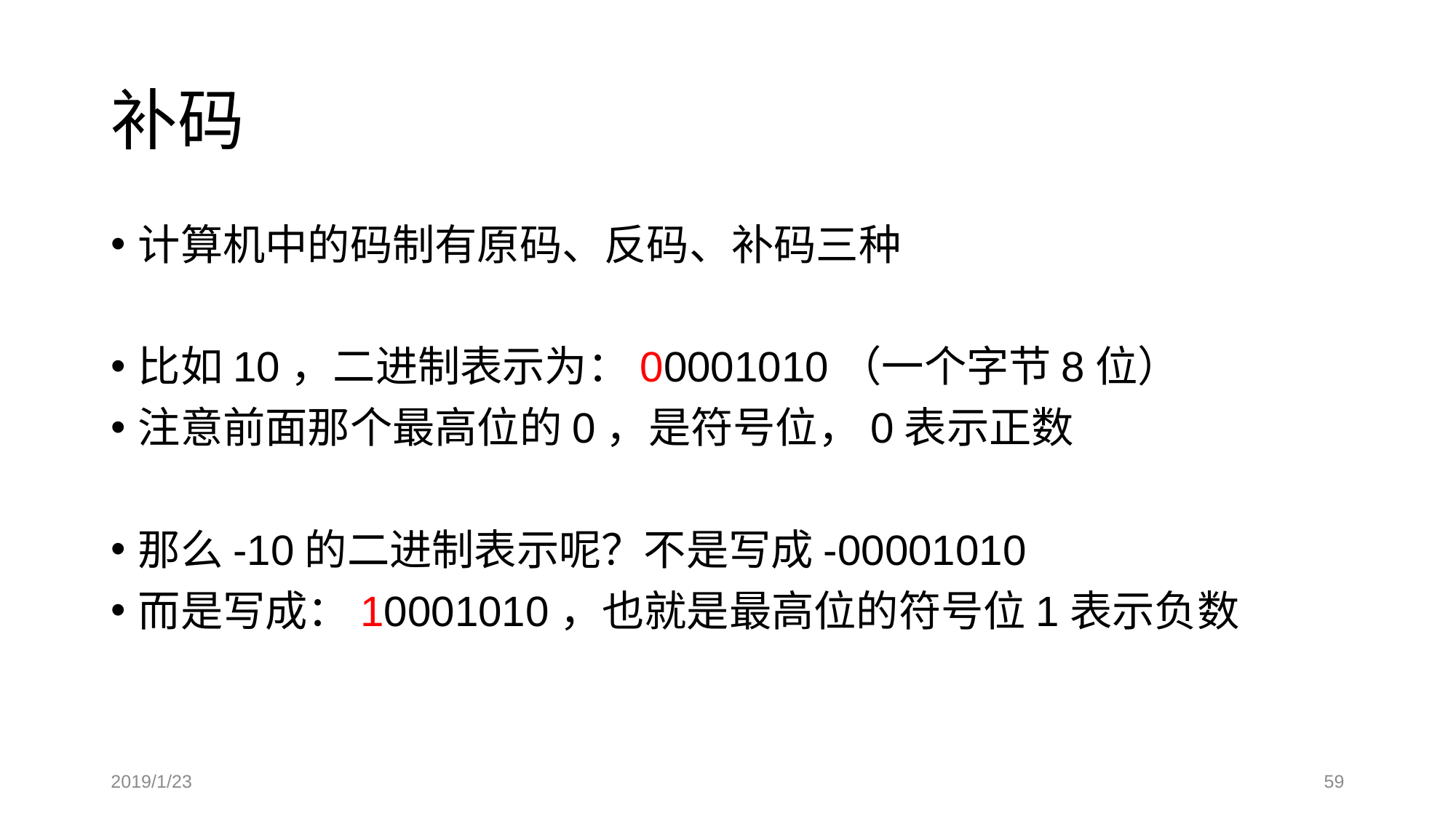

# 补码
计算机中的码制有原码、反码、补码三种

比如10，二进制表示为：00001010（一个字节8位）
注意前面那个最高位的0，是符号位，0表示正数

那么-10的二进制表示呢？不是写成-00001010
而是写成：10001010，也就是最高位的符号位1表示负数
2019/1/23
59